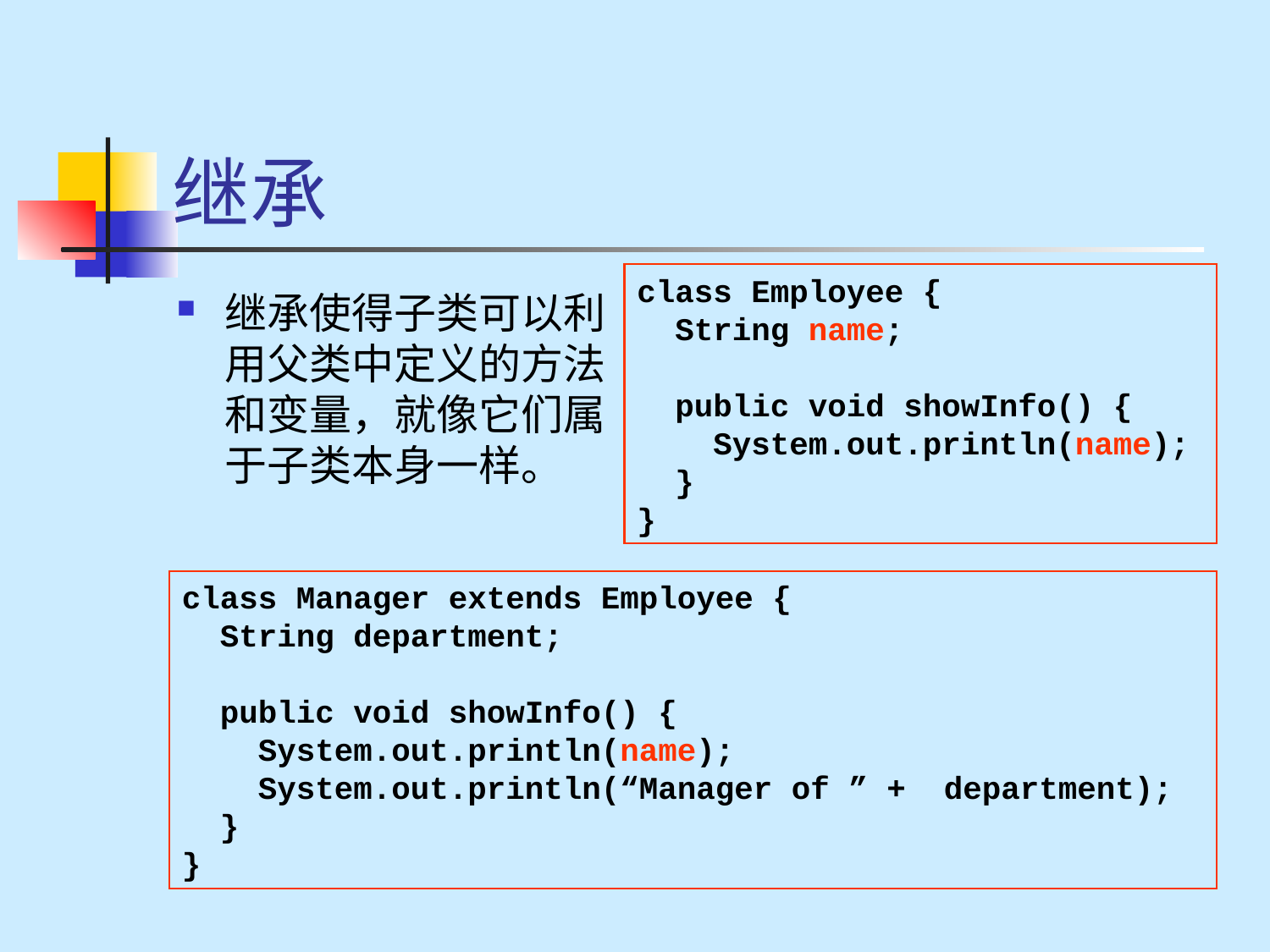

# 继承
class Employee {
  String name;

  public void showInfo() {
    System.out.println(name);
  }
}
继承使得子类可以利用父类中定义的方法和变量，就像它们属于子类本身一样。
class Manager extends Employee {
  String department;

  public void showInfo() {
    System.out.println(name);
    System.out.println(“Manager of ” +  department);
  }
}
6